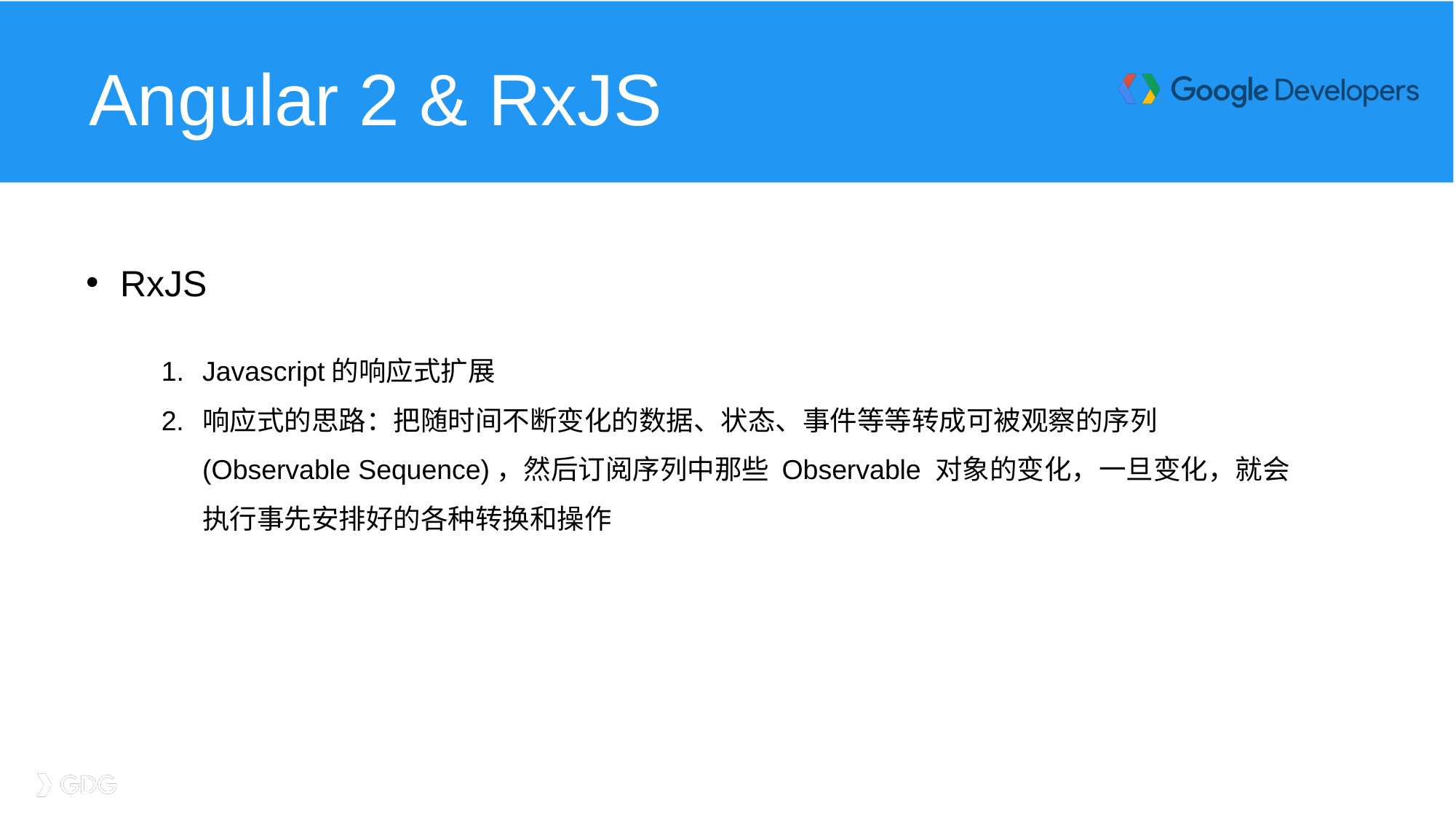

# Angular 2 & RxJS
RxJS
Javascript的响应式扩展
响应式的思路：把随时间不断变化的数据、状态、事件等等转成可被观察的序列(Observable Sequence)，然后订阅序列中那些 Observable 对象的变化，一旦变化，就会执行事先安排好的各种转换和操作